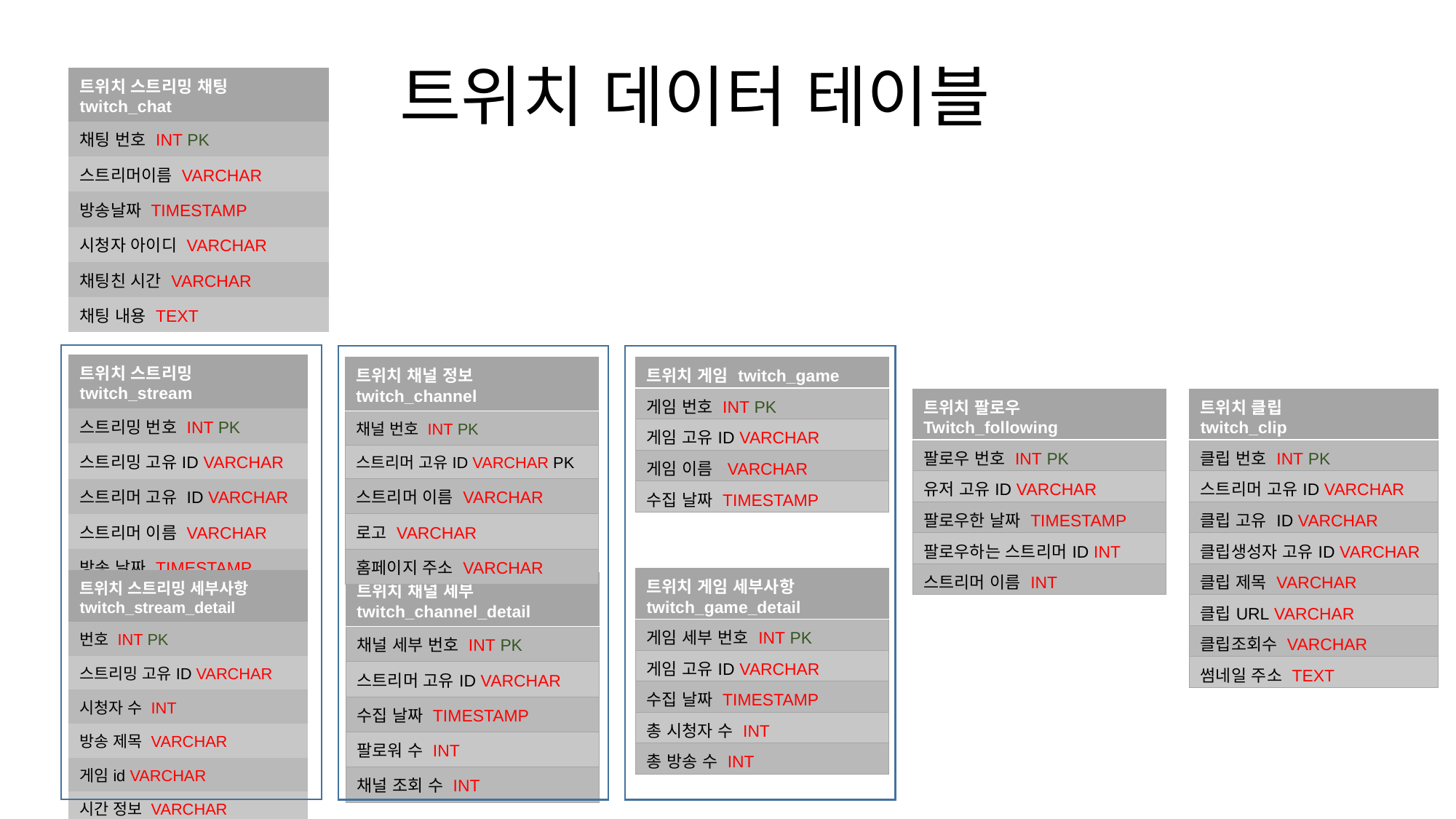

트위치 데이터 테이블
| 트위치 스트리밍 채팅 twitch\_chat |
| --- |
| 채팅 번호 INT PK |
| 스트리머이름 VARCHAR |
| 방송날짜 TIMESTAMP |
| 시청자 아이디 VARCHAR |
| 채팅친 시간 VARCHAR |
| 채팅 내용 TEXT |

| 트위치 스트리밍 twitch\_stream |
| --- |
| 스트리밍 번호 INT PK |
| 스트리밍 고유ID VARCHAR |
| 스트리머 고유 ID VARCHAR |
| 스트리머 이름 VARCHAR |
| 방송 날짜 TIMESTAMP |
| 트위치 채널 정보 twitch\_channel |
| --- |
| 채널 번호 INT PK |
| 스트리머 고유ID VARCHAR PK |
| 스트리머 이름 VARCHAR |
| 로고 VARCHAR |
| 홈페이지 주소 VARCHAR |
| 트위치 게임 twitch\_game |
| --- |
| 게임 번호 INT PK |
| 게임 고유ID VARCHAR |
| 게임 이름 VARCHAR |
| 수집 날짜 TIMESTAMP |
| 트위치 팔로우 Twitch\_following |
| --- |
| 팔로우 번호 INT PK |
| 유저 고유ID VARCHAR |
| 팔로우한 날짜 TIMESTAMP |
| 팔로우하는 스트리머ID INT |
| 스트리머 이름 INT |
| 트위치 클립 twitch\_clip |
| --- |
| 클립 번호 INT PK |
| 스트리머 고유ID VARCHAR |
| 클립 고유 ID VARCHAR |
| 클립생성자 고유ID VARCHAR |
| 클립 제목 VARCHAR |
| 클립URL VARCHAR |
| 클립조회수 VARCHAR |
| 썸네일 주소 TEXT |
| 트위치 게임 세부사항twitch\_game\_detail |
| --- |
| 게임 세부 번호 INT PK |
| 게임 고유ID VARCHAR |
| 수집 날짜 TIMESTAMP |
| 총 시청자 수 INT |
| 총 방송 수 INT |
| 트위치 스트리밍 세부사항 twitch\_stream\_detail |
| --- |
| 번호 INT PK |
| 스트리밍 고유ID VARCHAR |
| 시청자 수 INT |
| 방송 제목 VARCHAR |
| 게임id VARCHAR |
| 시간 정보 VARCHAR |
| 트위치 채널 세부twitch\_channel\_detail |
| --- |
| 채널 세부 번호 INT PK |
| 스트리머 고유ID VARCHAR |
| 수집 날짜 TIMESTAMP |
| 팔로워 수 INT |
| 채널 조회 수 INT |